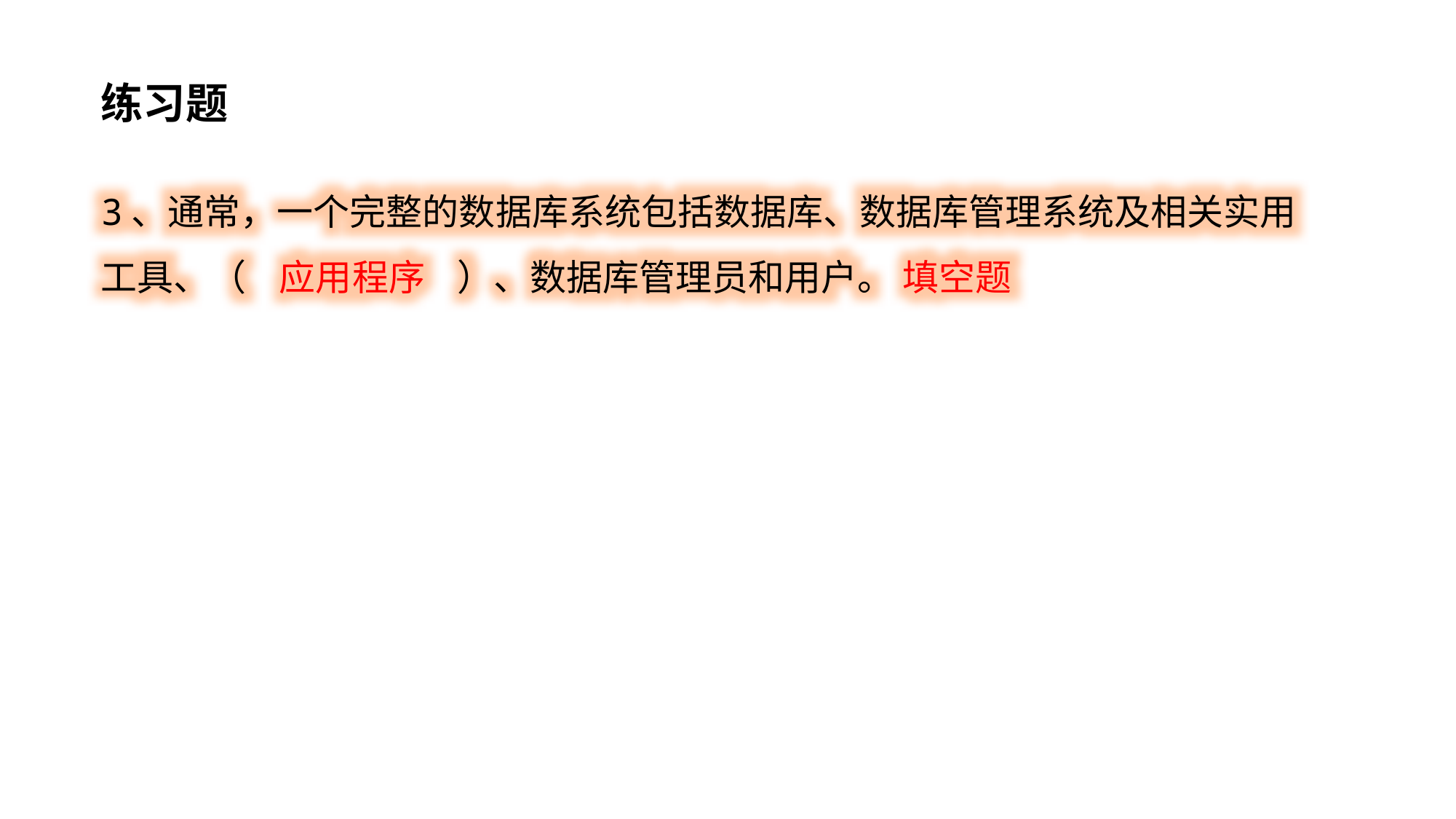

练习题
3、通常，一个完整的数据库系统包括数据库、数据库管理系统及相关实用工具、（    应用程序    ）、数据库管理员和用户。 填空题